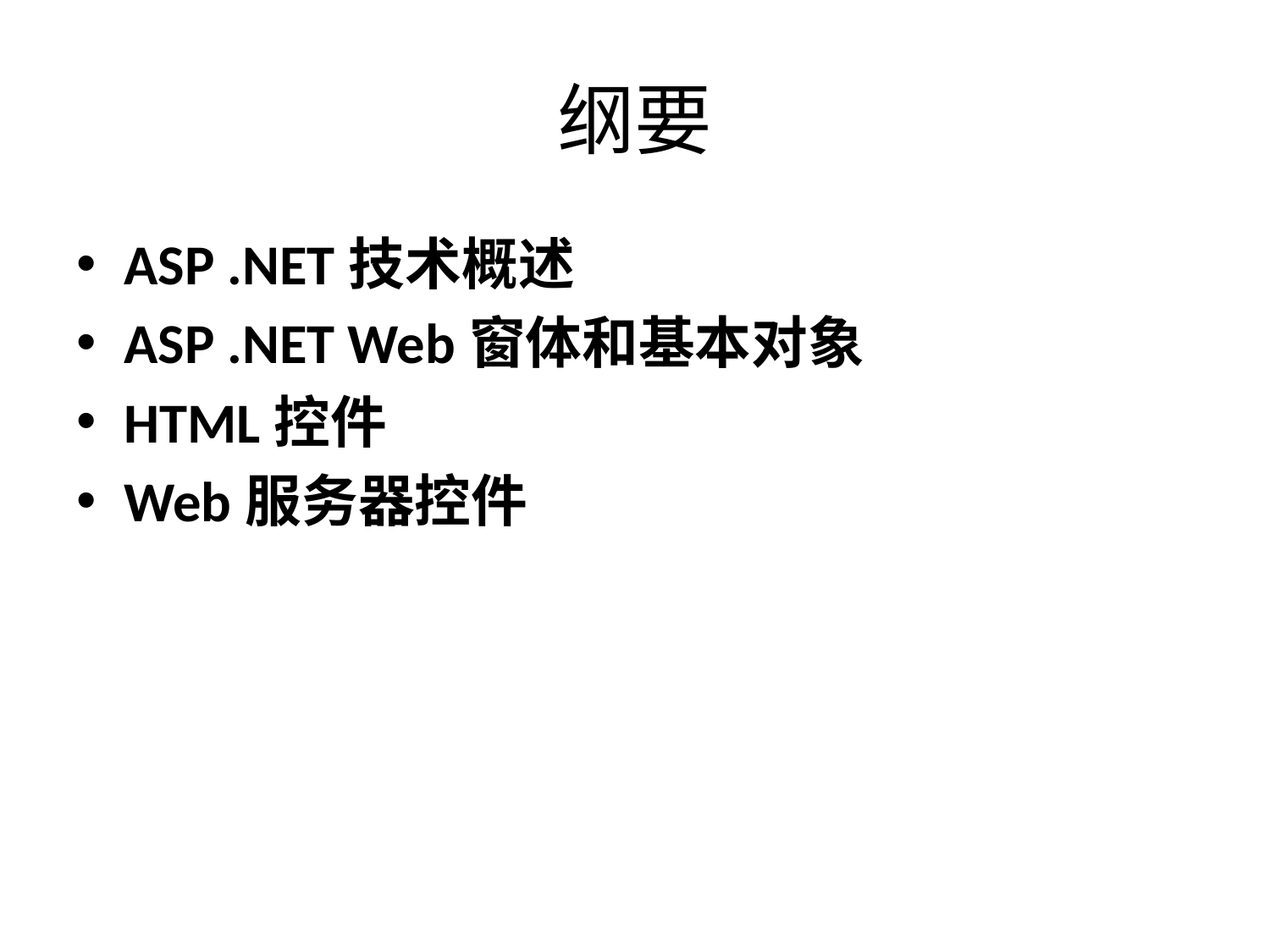

# 纲要
ASP .NET技术概述
ASP .NET Web窗体和基本对象
HTML控件
Web服务器控件
2